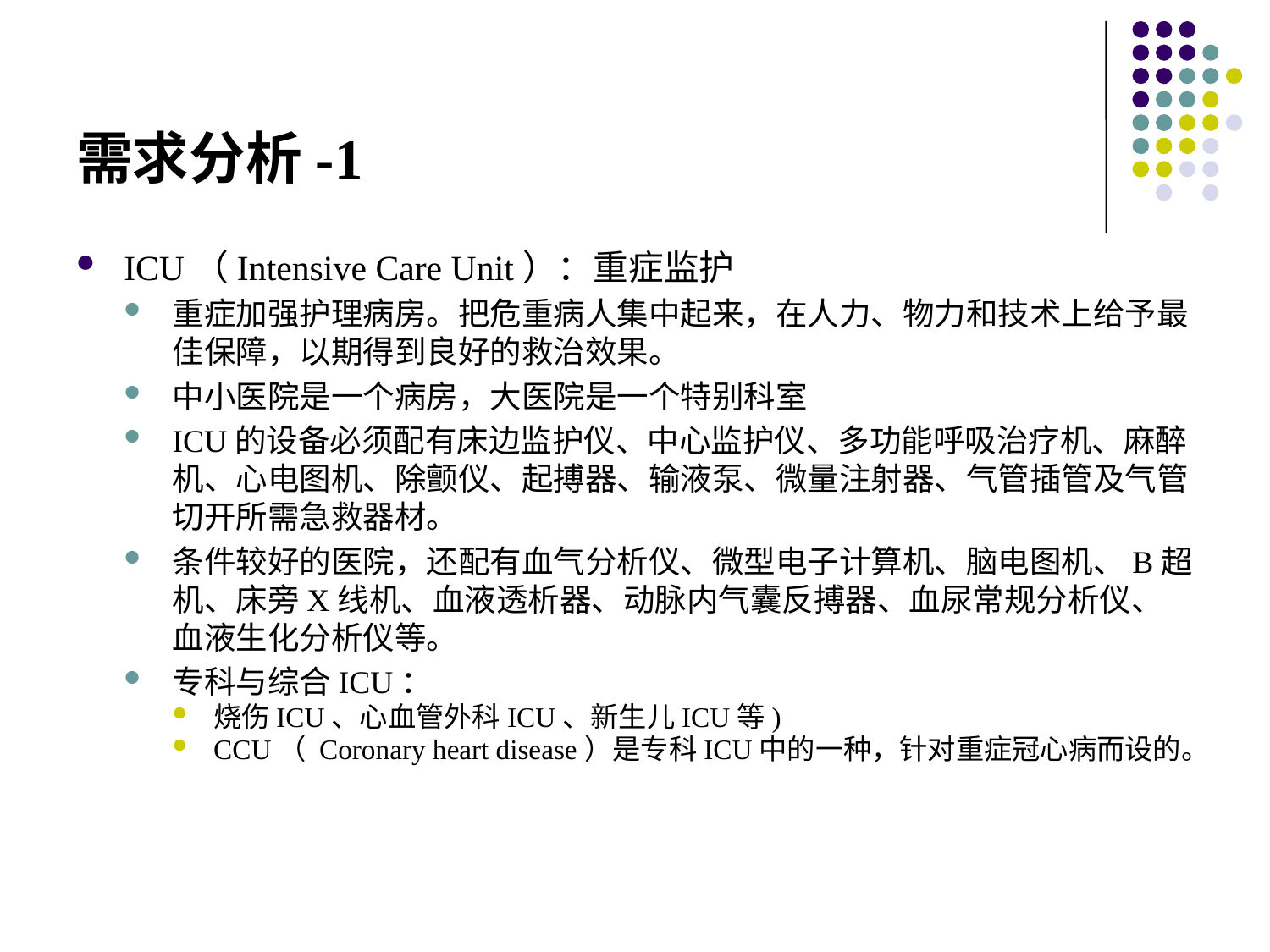

# 需求分析-1
ICU（Intensive Care Unit）：重症监护
重症加强护理病房。把危重病人集中起来，在人力、物力和技术上给予最佳保障，以期得到良好的救治效果。
中小医院是一个病房，大医院是一个特别科室
ICU的设备必须配有床边监护仪、中心监护仪、多功能呼吸治疗机、麻醉机、心电图机、除颤仪、起搏器、输液泵、微量注射器、气管插管及气管切开所需急救器材。
条件较好的医院，还配有血气分析仪、微型电子计算机、脑电图机、B超机、床旁X线机、血液透析器、动脉内气囊反搏器、血尿常规分析仪、血液生化分析仪等。
专科与综合ICU：
烧伤ICU、心血管外科ICU、新生儿ICU等)
CCU（ Coronary heart disease）是专科ICU中的一种，针对重症冠心病而设的。